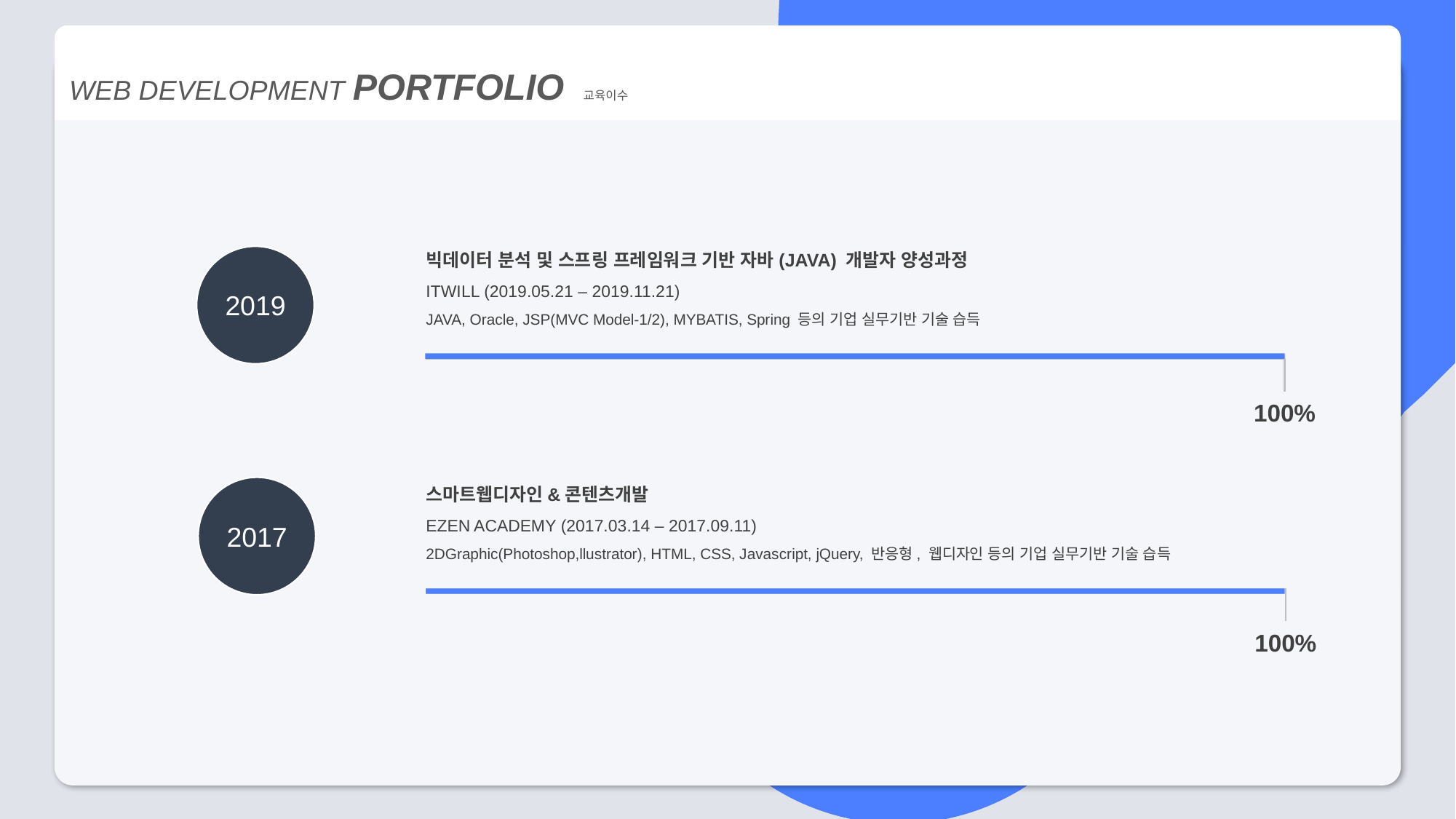

WEB DEVELOPMENT PORTFOLIO 교육이수

빅데이터 분석 및 스프링 프레임워크 기반 자바(JAVA) 개발자 양성과정
ITWILL (2019.05.21 – 2019.11.21)
JAVA, Oracle, JSP(MVC Model-1/2), MYBATIS, Spring 등의 기업 실무기반 기술 습득
2019

|  |  |
| --- | --- |
| 100% |  |
스마트웹디자인&콘텐츠개발
EZEN ACADEMY (2017.03.14 – 2017.09.11)
2DGraphic(Photoshop,llustrator), HTML, CSS, Javascript, jQuery, 반응형, 웹디자인 등의 기업 실무기반 기술 습득
2017

|  |  |
| --- | --- |
| 100% |  |